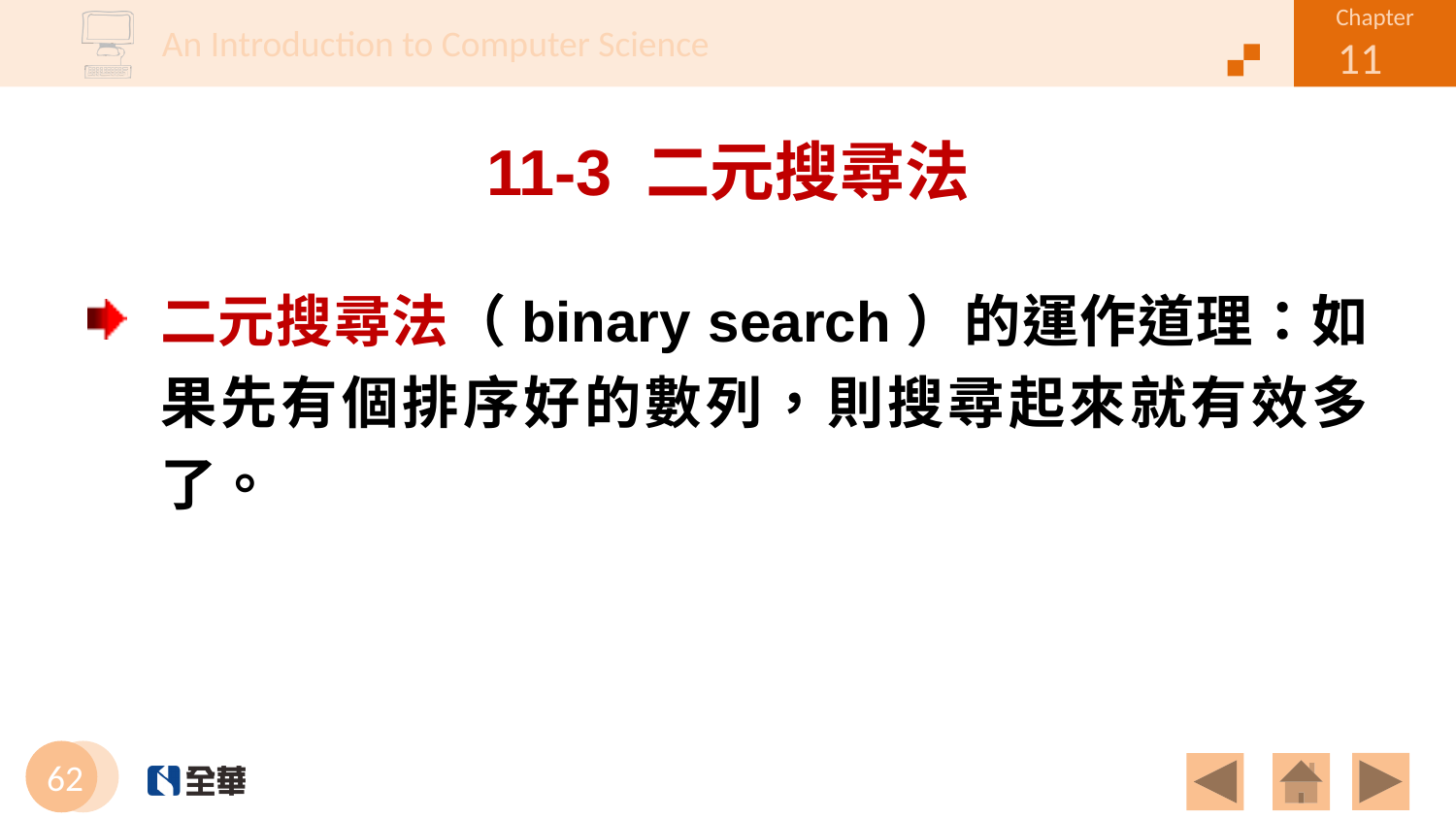

# 11-3 二元搜尋法
二元搜尋法（binary search）的運作道理：如果先有個排序好的數列，則搜尋起來就有效多了。